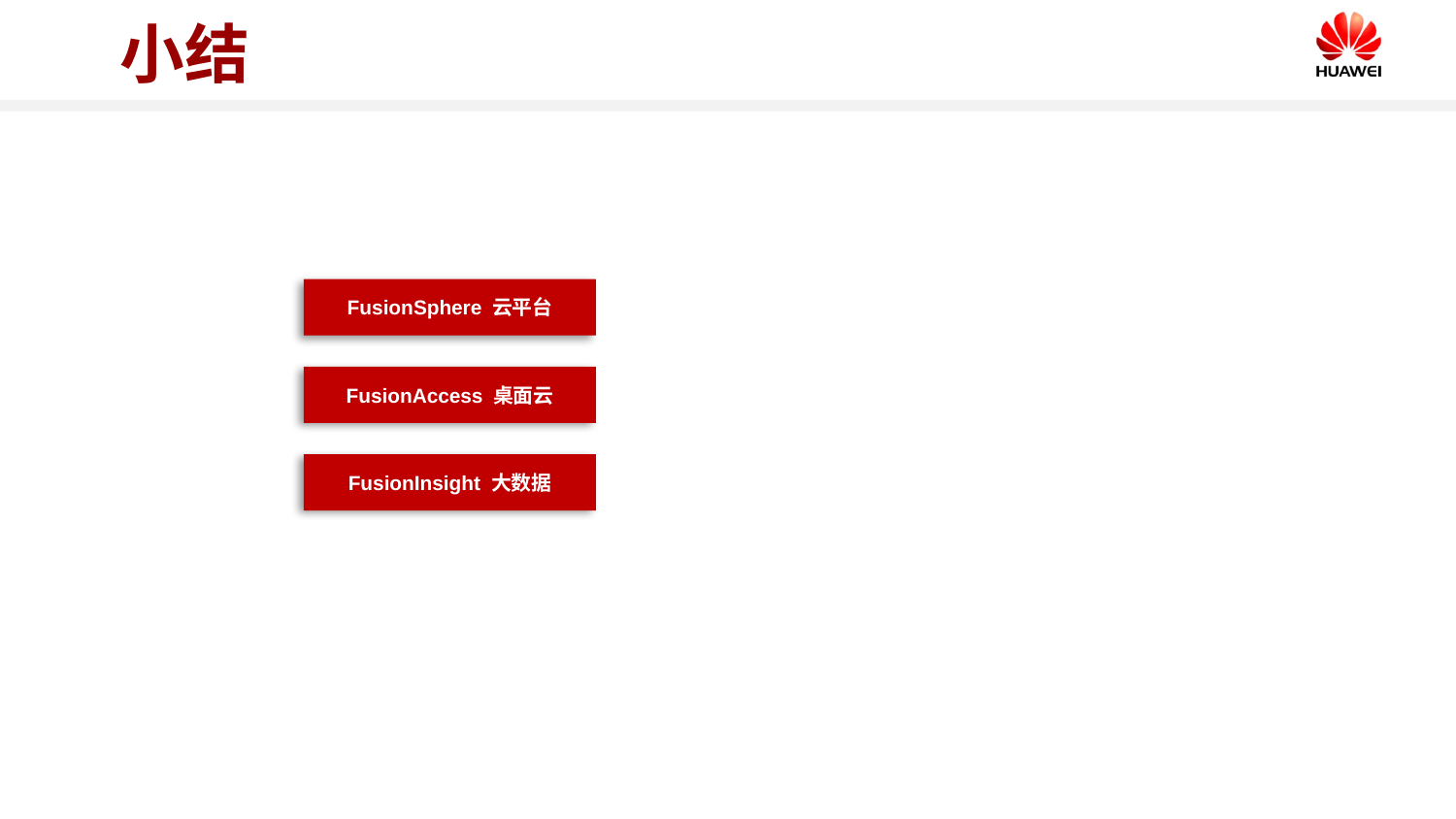

# 小结
FusionSphere 云平台
FusionAccess 桌面云
FusionInsight 大数据